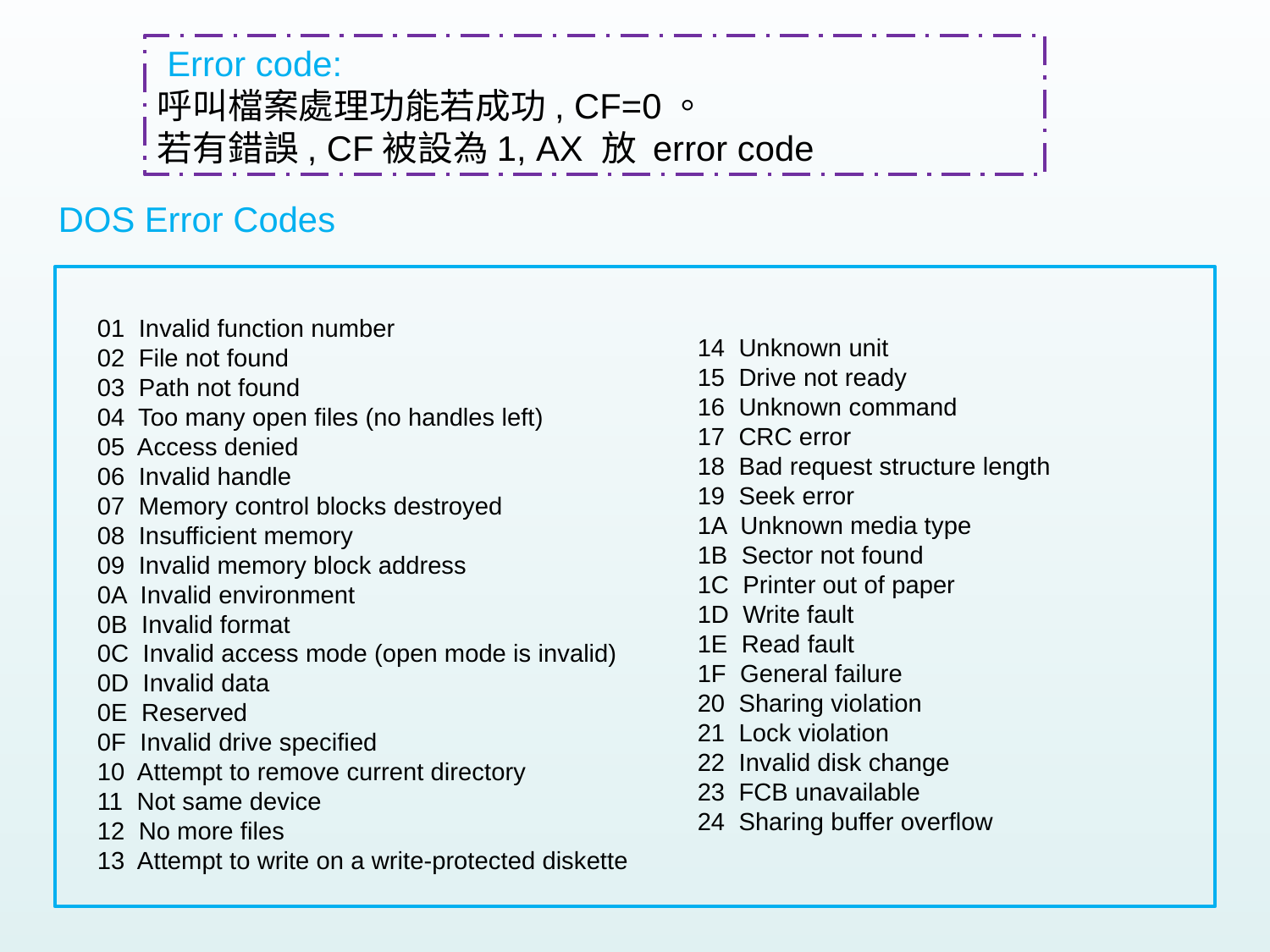

Error code:
呼叫檔案處理功能若成功, CF=0。
若有錯誤, CF被設為1, AX 放 error code
DOS Error Codes

01  Invalid function number
02  File not found
03  Path not found
04  Too many open files (no handles left)
05  Access denied
06  Invalid handle
07  Memory control blocks destroyed
08  Insufficient memory
09  Invalid memory block address
0A  Invalid environment
0B  Invalid format
0C  Invalid access mode (open mode is invalid)
0D  Invalid data
0E  Reserved
0F  Invalid drive specified
10  Attempt to remove current directory
11  Not same device
12  No more files
13  Attempt to write on a write-protected diskette

14  Unknown unit
15  Drive not ready
16  Unknown command
17  CRC error
18  Bad request structure length
19  Seek error
1A  Unknown media type
1B  Sector not found
1C  Printer out of paper
1D  Write fault
1E  Read fault
1F  General failure
20  Sharing violation
21  Lock violation
22  Invalid disk change
23  FCB unavailable
24  Sharing buffer overflow